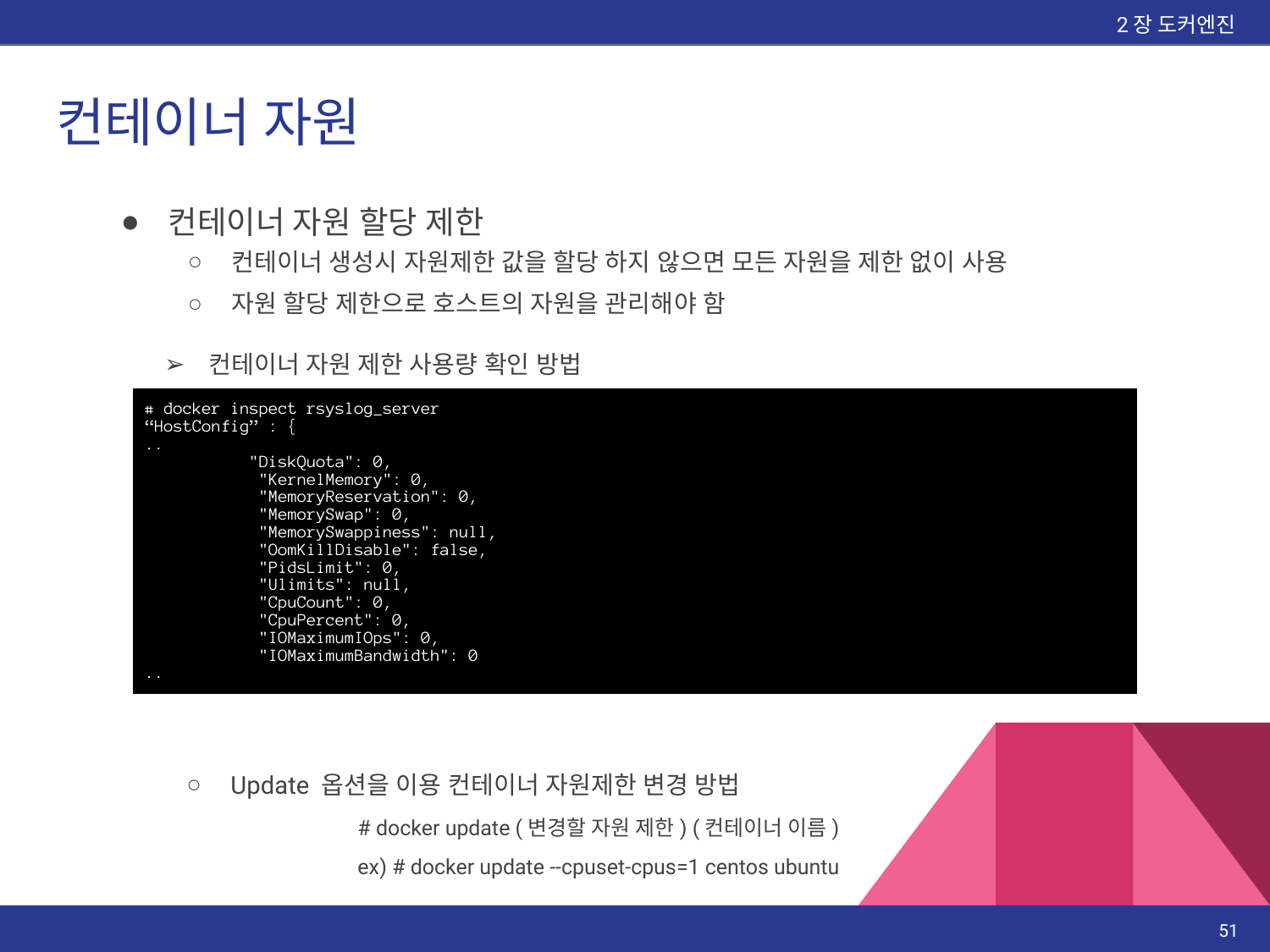

2장 도커엔진
# 컨테이너 자원
컨테이너 자원 할당 제한
컨테이너 생성시 자원제한 값을 할당 하지 않으면 모든 자원을 제한 없이 사용
자원 할당 제한으로 호스트의 자원을 관리해야 함
컨테이너 자원 제한 사용량 확인 방법

| # docker inspect rsyslog\_server “HostConfig” : { .. "DiskQuota": 0, "KernelMemory": 0, "MemoryReservation": 0, "MemorySwap": 0, "MemorySwappiness": null, "OomKillDisable": false, "PidsLimit": 0, "Ulimits": null, "CpuCount": 0, "CpuPercent": 0, "IOMaximumIOps": 0, "IOMaximumBandwidth": 0 .. |
| --- |
Update 옵션을 이용 컨테이너 자원제한 변경 방법
		# docker update (변경할 자원 제한) (컨테이너 이름)
		ex) # docker update --cpuset-cpus=1 centos ubuntu
51